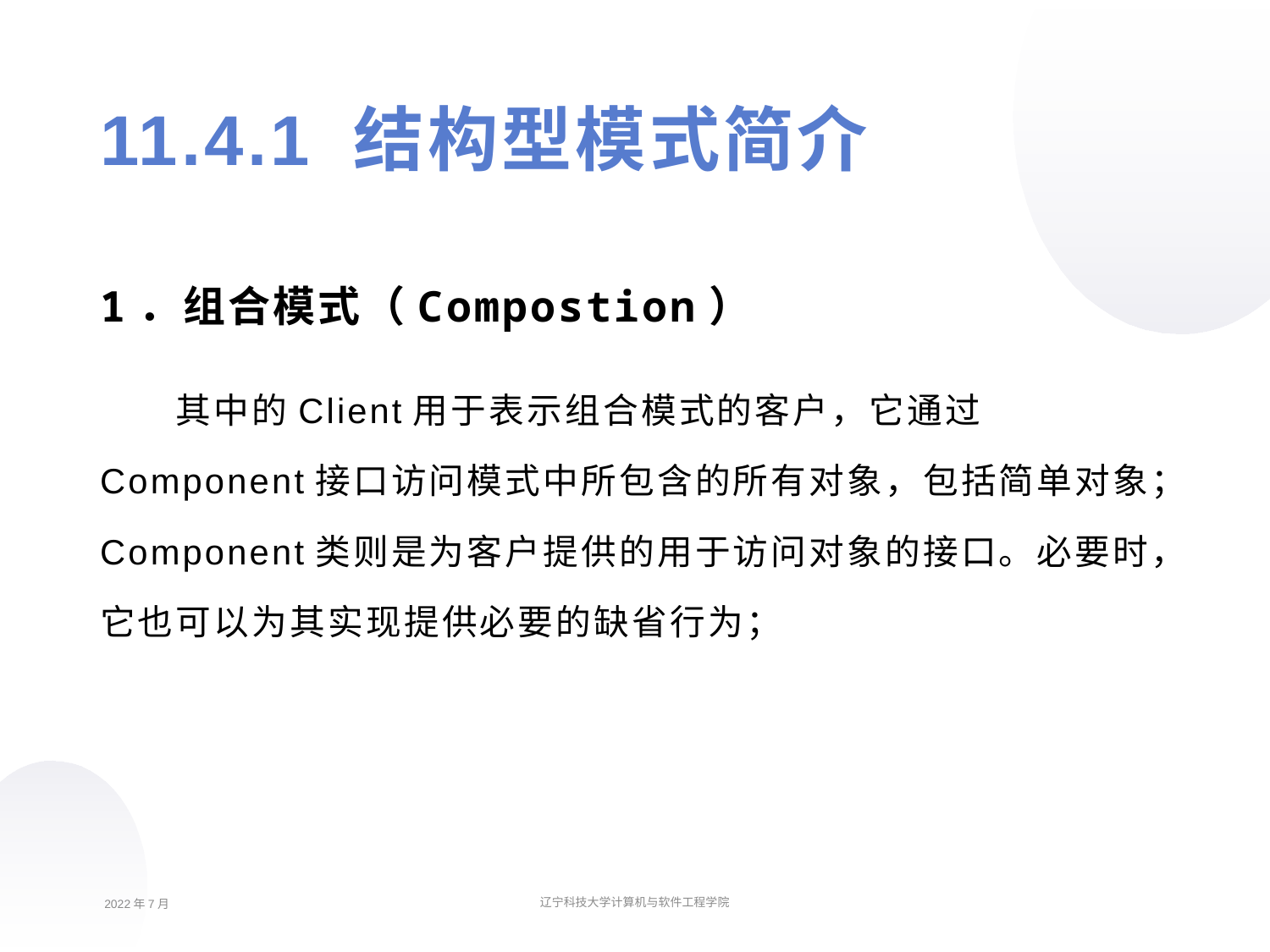

11.4.1 结构型模式简介
1．组合模式（Compostion）
其中的Client用于表示组合模式的客户，它通过Component接口访问模式中所包含的所有对象，包括简单对象；Component类则是为客户提供的用于访问对象的接口。必要时，它也可以为其实现提供必要的缺省行为；

2022年7月
辽宁科技大学计算机与软件工程学院
65